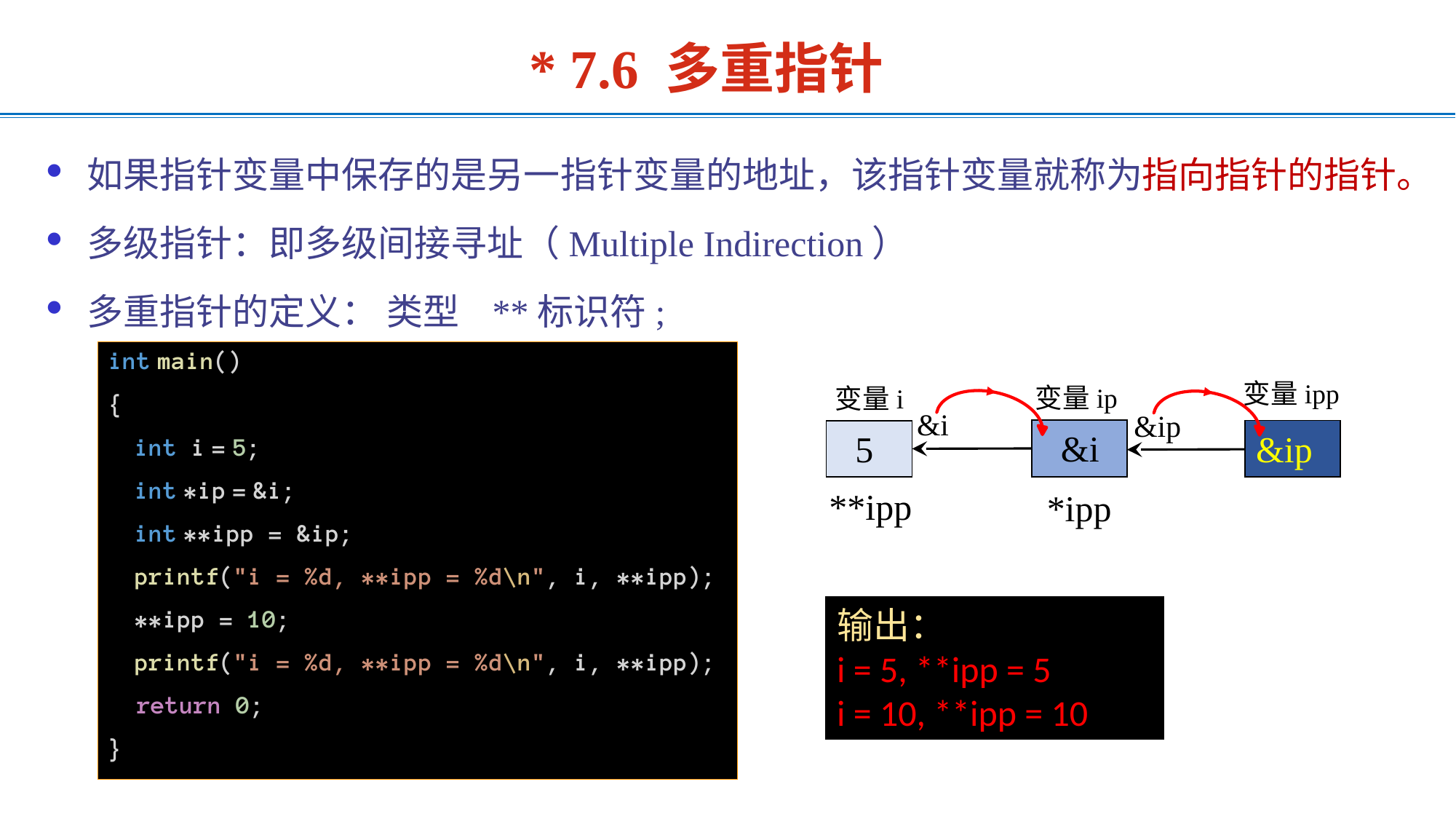

* 7.6 多重指针
如果指针变量中保存的是另一指针变量的地址，该指针变量就称为指向指针的指针。
多级指针：即多级间接寻址（Multiple Indirection）
多重指针的定义： 类型   **标识符;
# int main()
{
    int i = 5;
    int *ip = &i;
    int **ipp = &ip;
    printf("i = %d, **ipp = %d\n", i, **ipp);
    **ipp = 10;
    printf("i = %d, **ipp = %d\n", i, **ipp);
  return 0;
}

变量ipp
变量ip
变量i
&i
&ip
  &i
&ip
  5
**ipp
 *ipp
输出：
i = 5, **ipp = 5
i = 10, **ipp = 10